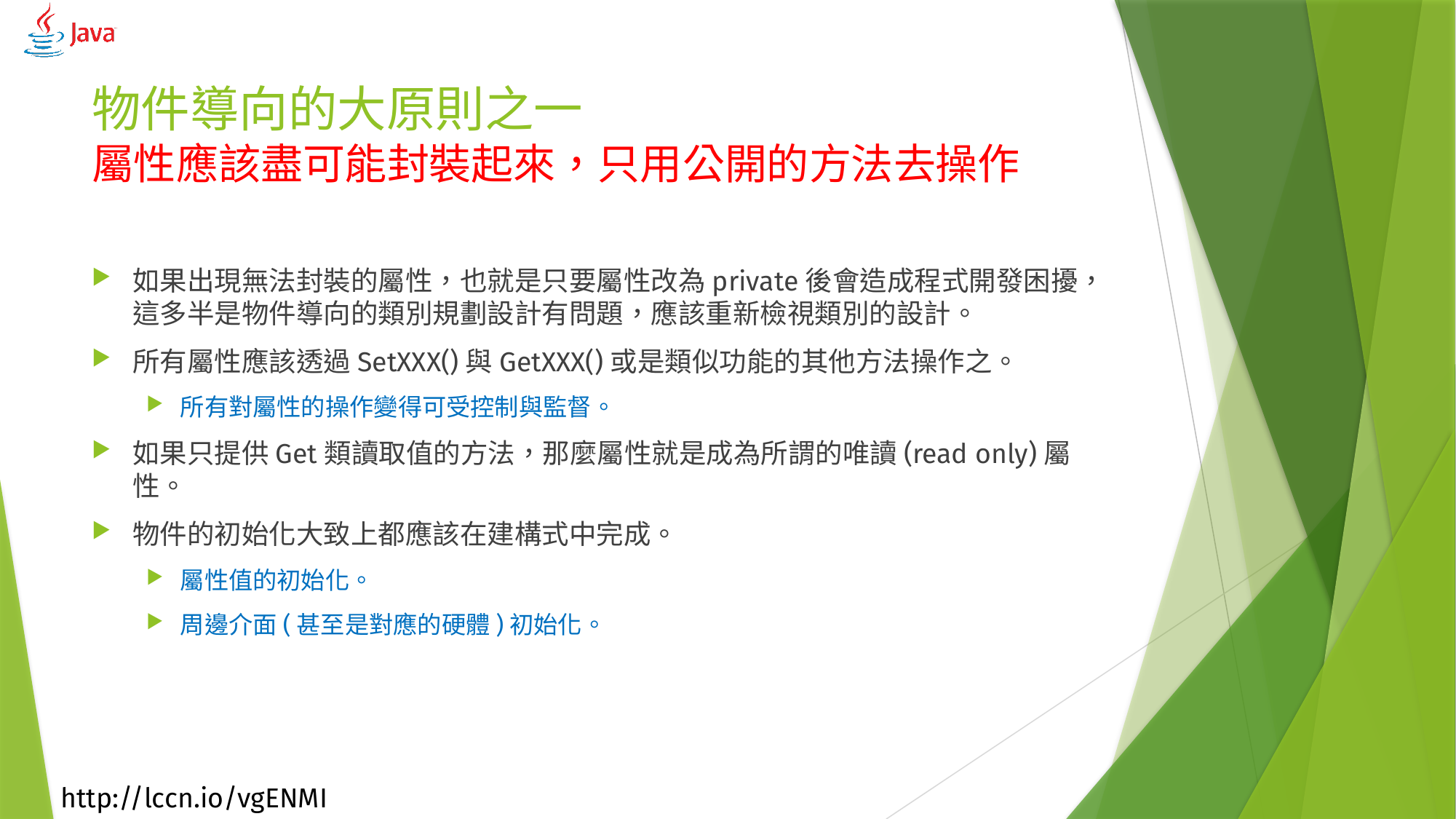

# 物件導向的大原則之一 屬性應該盡可能封裝起來，只用公開的方法去操作
如果出現無法封裝的屬性，也就是只要屬性改為private後會造成程式開發困擾，這多半是物件導向的類別規劃設計有問題，應該重新檢視類別的設計。
所有屬性應該透過SetXXX()與GetXXX()或是類似功能的其他方法操作之。
所有對屬性的操作變得可受控制與監督。
如果只提供Get類讀取值的方法，那麼屬性就是成為所謂的唯讀(read only)屬性。
物件的初始化大致上都應該在建構式中完成。
屬性值的初始化。
周邊介面(甚至是對應的硬體)初始化。